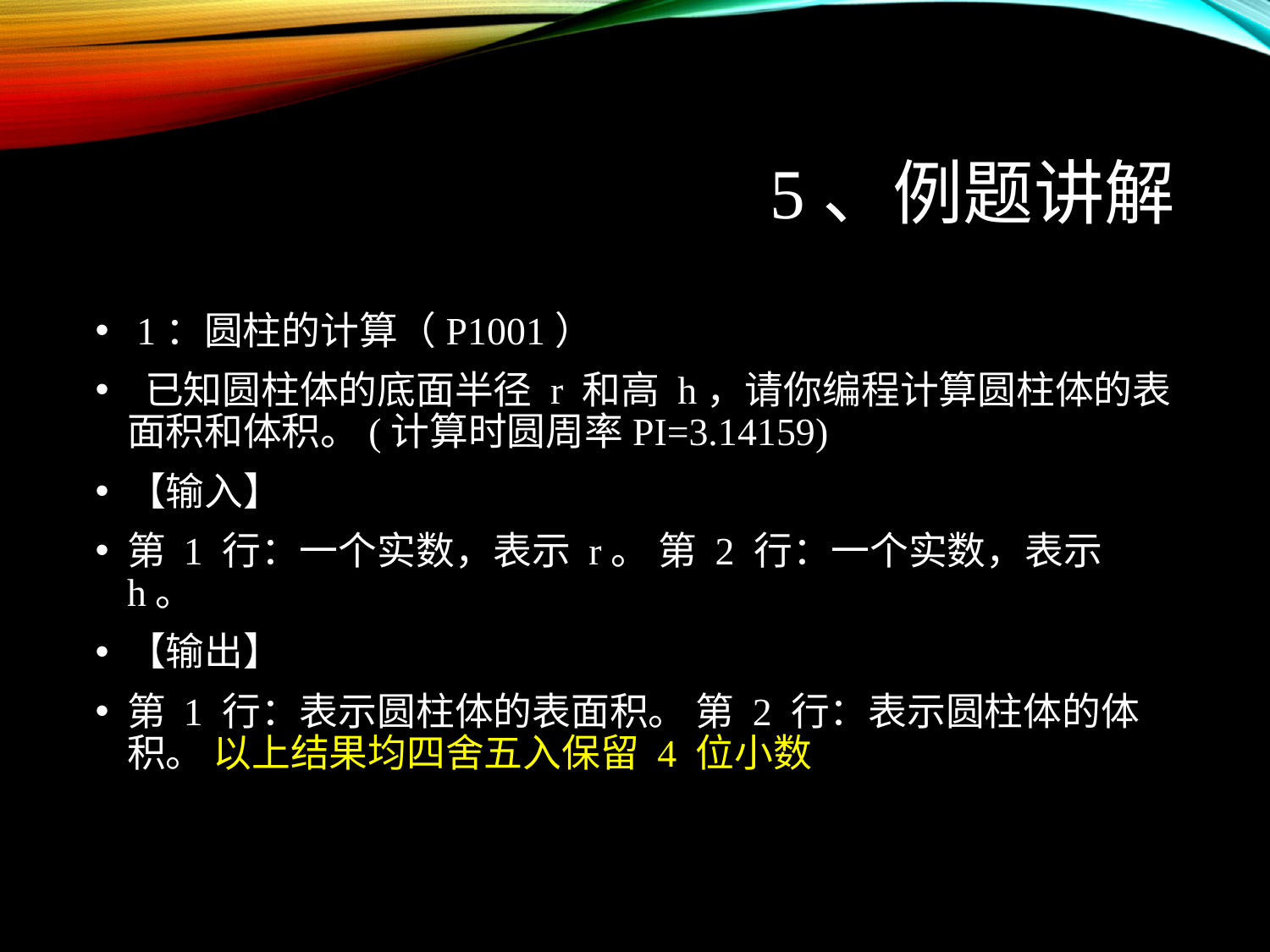

# 5、例题讲解
 1：圆柱的计算（P1001）
 已知圆柱体的底面半径 r 和高 h，请你编程计算圆柱体的表面积和体积。(计算时圆周率PI=3.14159)
【输入】
第 1 行：一个实数，表示 r。 第 2 行：一个实数，表示 h。
【输出】
第 1 行：表示圆柱体的表面积。 第 2 行：表示圆柱体的体积。 以上结果均四舍五入保留 4 位小数